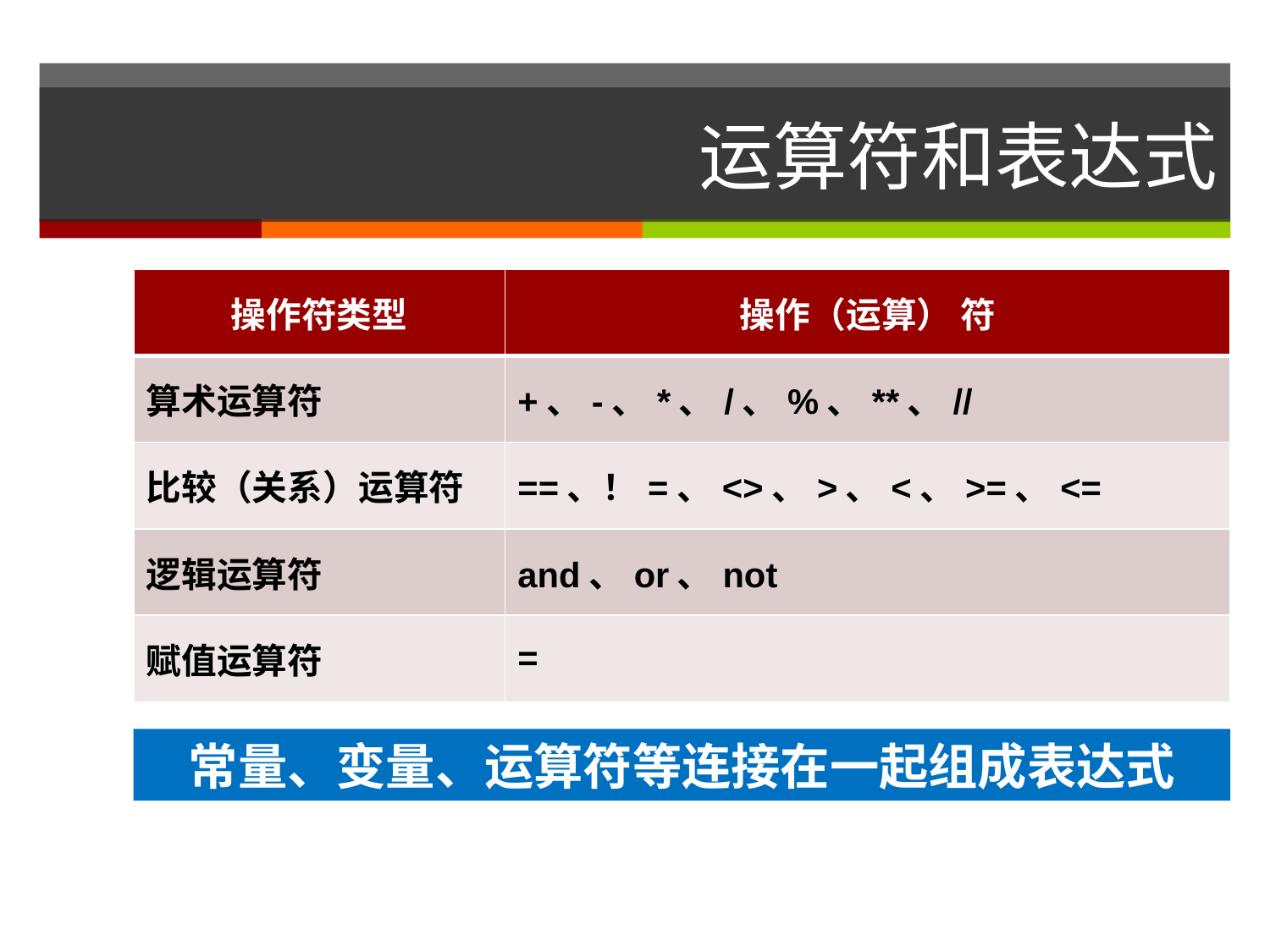

# 运算符和表达式
| 操作符类型 | 操作（运算） 符 |
| --- | --- |
| 算术运算符 | +、-、\*、/、%、\*\*、// |
| 比较（关系）运算符 | ==、！=、<>、>、<、>=、<= |
| 逻辑运算符 | and、or、not |
| 赋值运算符 | = |
常量、变量、运算符等连接在一起组成表达式